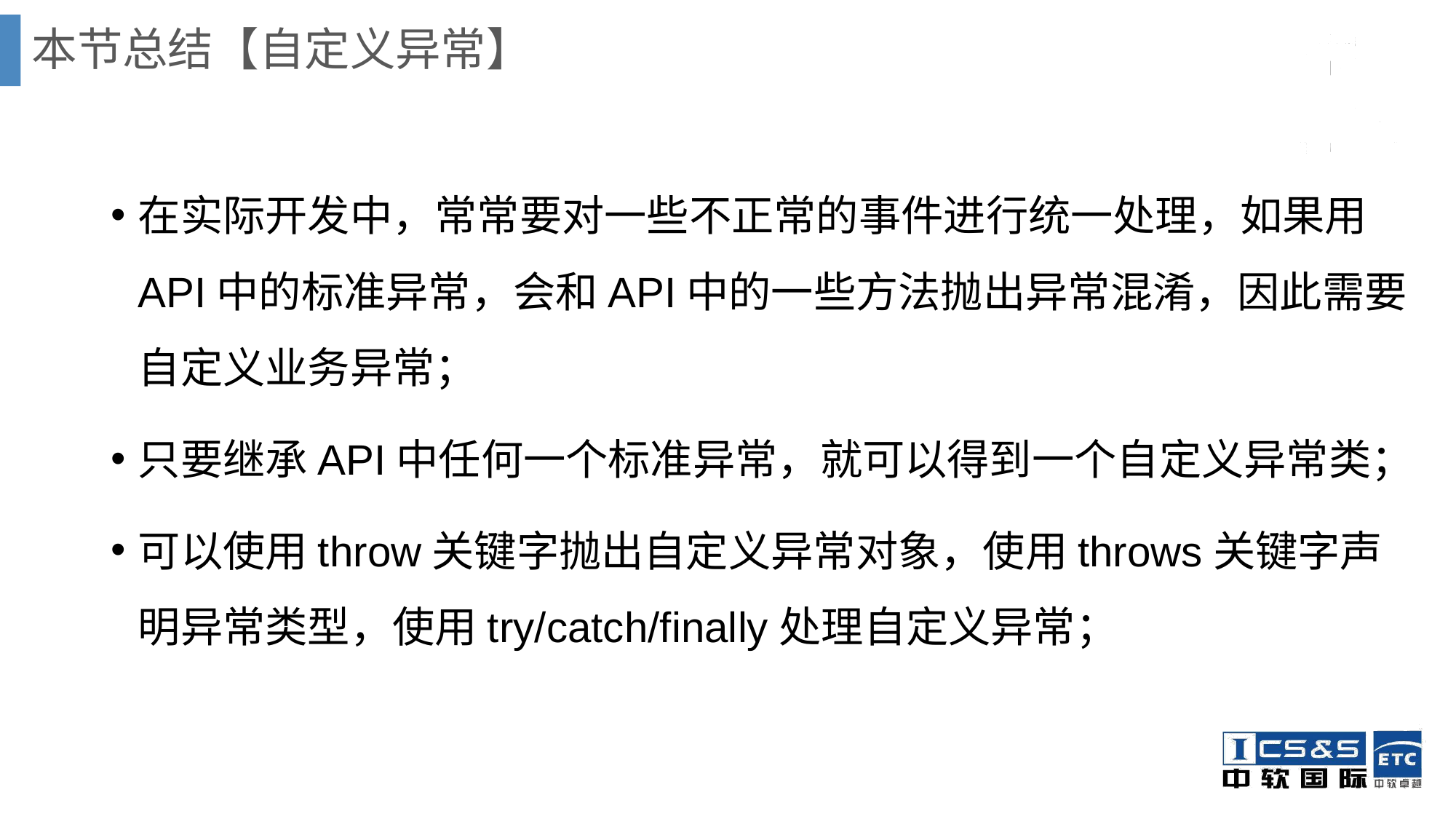

# 本节总结【自定义异常】
在实际开发中，常常要对一些不正常的事件进行统一处理，如果用API中的标准异常，会和API中的一些方法抛出异常混淆，因此需要自定义业务异常；
只要继承API中任何一个标准异常，就可以得到一个自定义异常类；
可以使用throw关键字抛出自定义异常对象，使用throws关键字声明异常类型，使用try/catch/finally处理自定义异常；